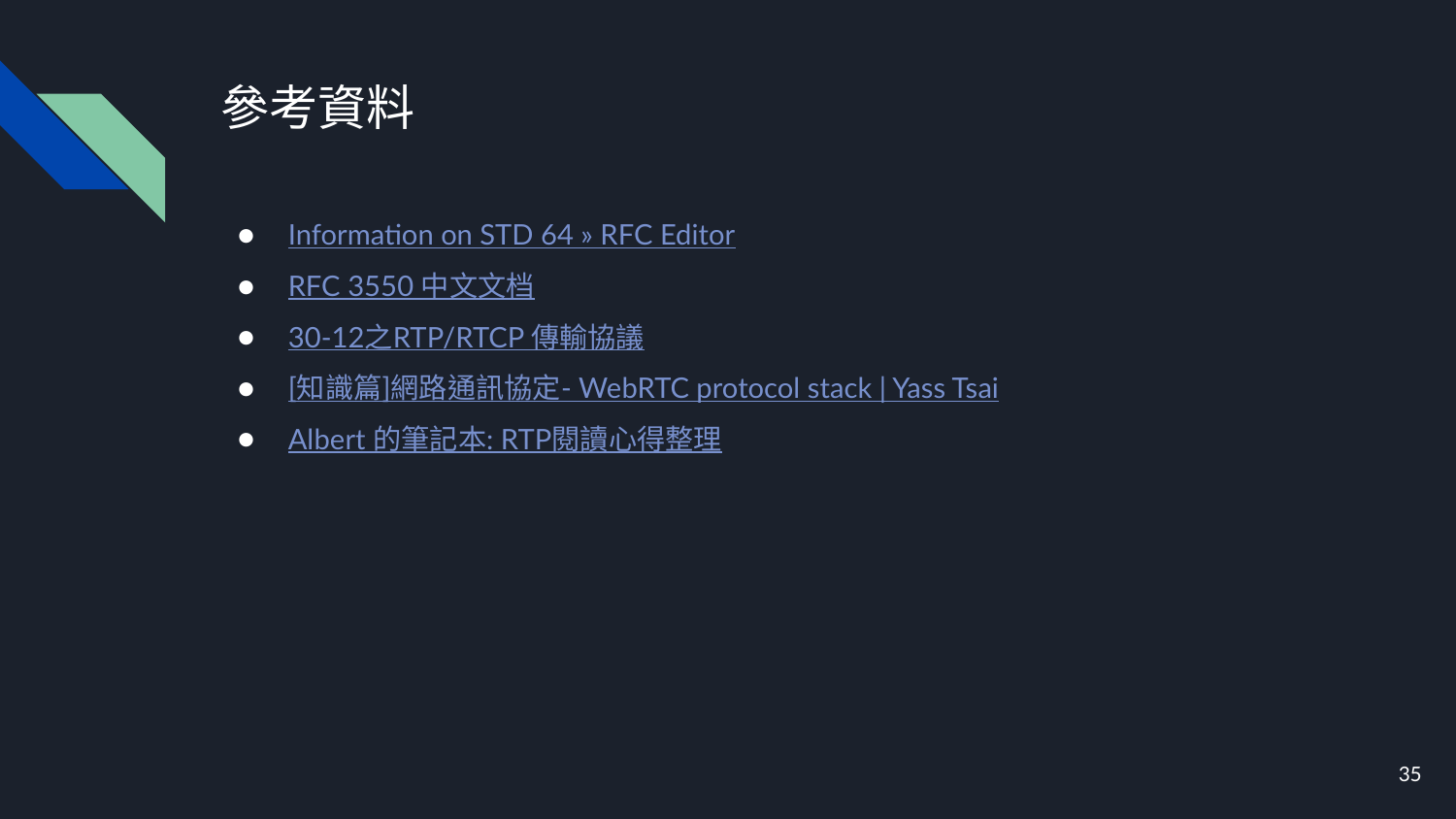

# 參考資料
Information on STD 64 » RFC Editor
RFC 3550 中文文档
30-12之RTP/RTCP 傳輸協議
[知識篇]網路通訊協定- WebRTC protocol stack | Yass Tsai
Albert 的筆記本: RTP閱讀心得整理
35